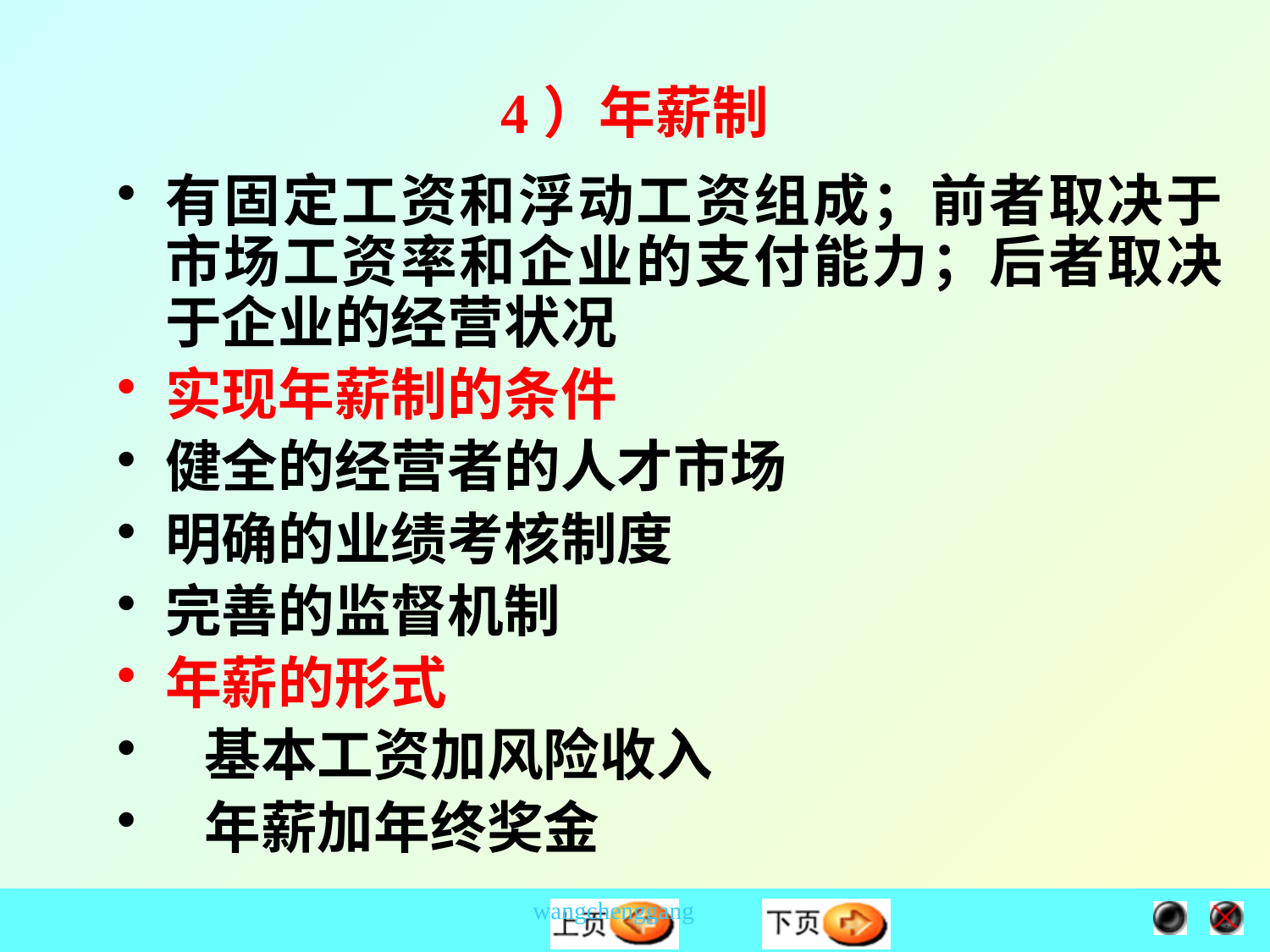

# 4）年薪制
有固定工资和浮动工资组成；前者取决于市场工资率和企业的支付能力；后者取决于企业的经营状况
实现年薪制的条件
健全的经营者的人才市场
明确的业绩考核制度
完善的监督机制
年薪的形式
  基本工资加风险收入
  年薪加年终奖金

wangchenggang